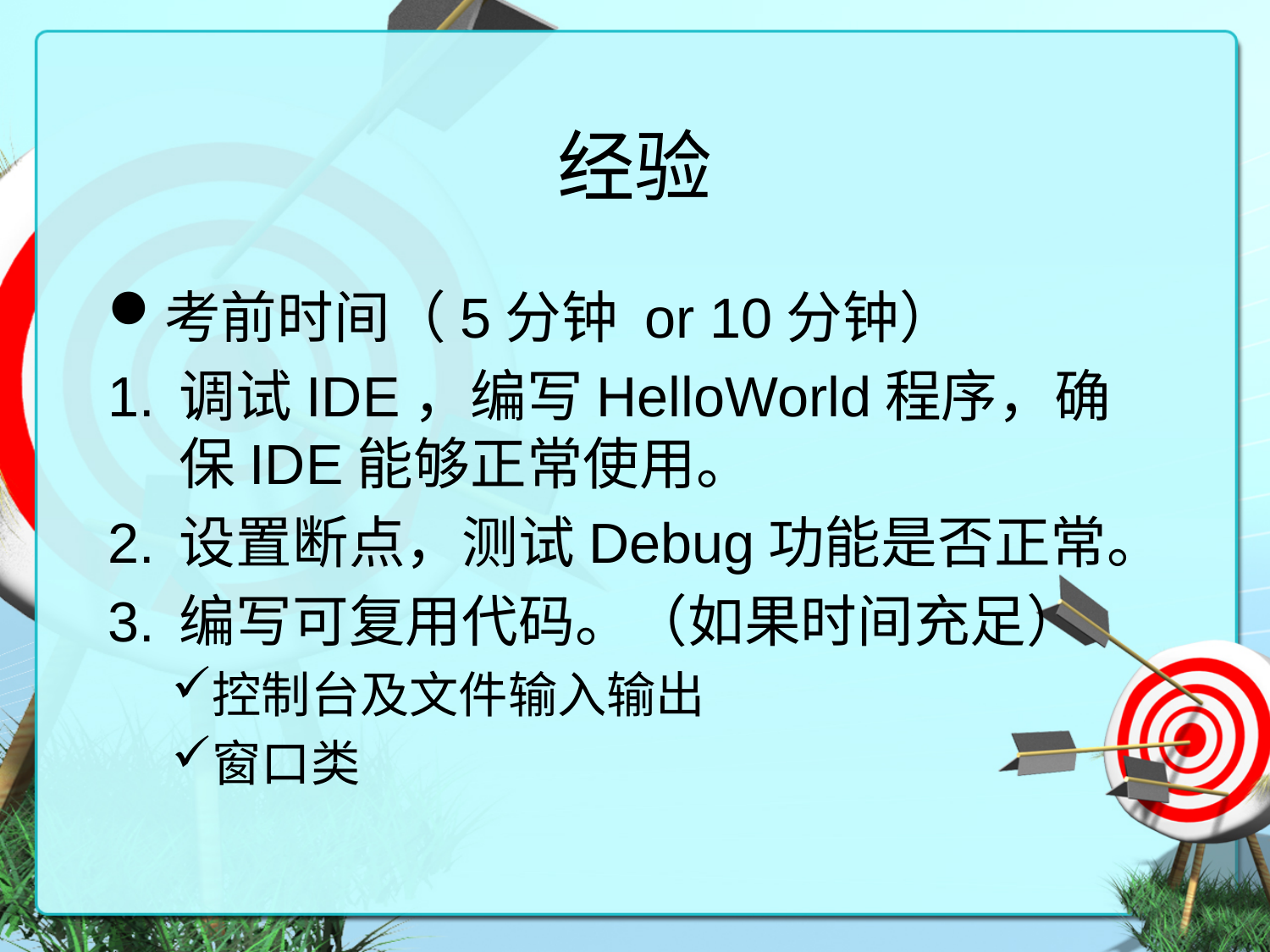

# 经验
考前时间（5分钟 or 10分钟）
调试IDE，编写HelloWorld程序，确保IDE能够正常使用。
设置断点，测试Debug功能是否正常。
编写可复用代码。（如果时间充足）
控制台及文件输入输出
窗口类